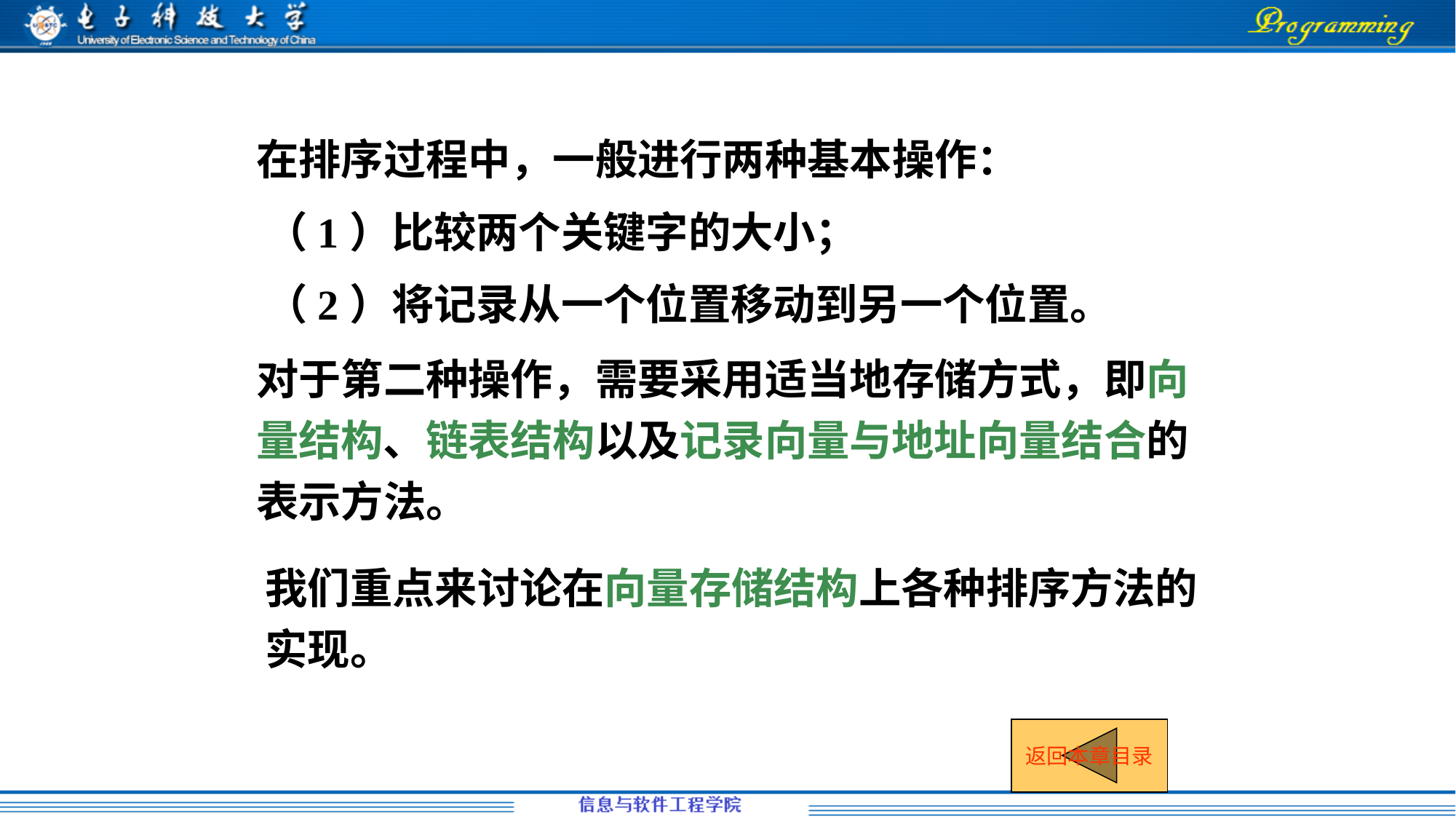

在排序过程中，一般进行两种基本操作：
（1）比较两个关键字的大小；
（2）将记录从一个位置移动到另一个位置。
对于第二种操作，需要采用适当地存储方式，即向量结构、链表结构以及记录向量与地址向量结合的表示方法。
我们重点来讨论在向量存储结构上各种排序方法的实现。
返回本章目录